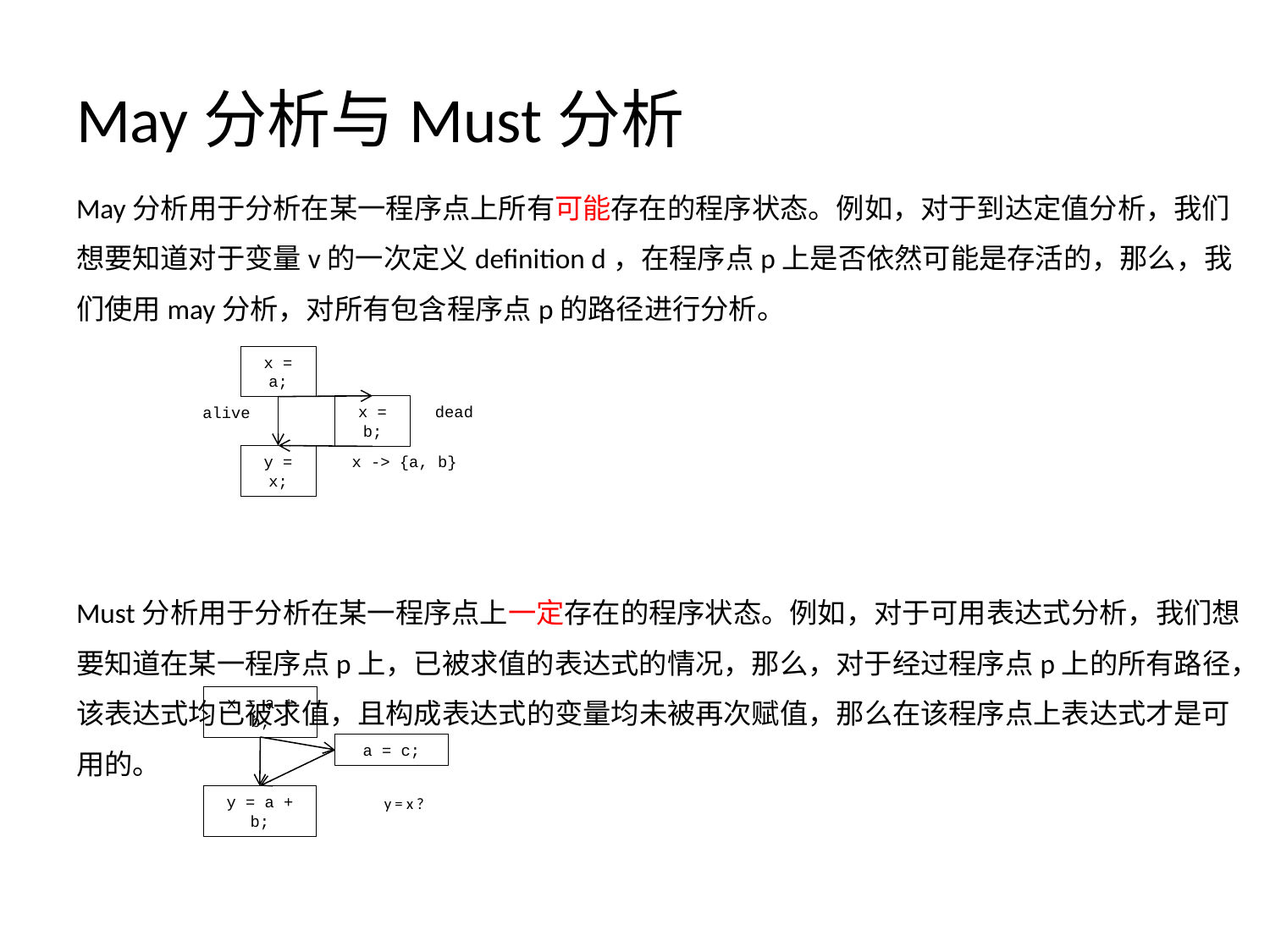

# May分析与Must分析
May分析用于分析在某一程序点上所有可能存在的程序状态。例如，对于到达定值分析，我们想要知道对于变量v的一次定义definition d，在程序点p上是否依然可能是存活的，那么，我们使用may分析，对所有包含程序点p的路径进行分析。

Must分析用于分析在某一程序点上一定存在的程序状态。例如，对于可用表达式分析，我们想要知道在某一程序点p上，已被求值的表达式的情况，那么，对于经过程序点p上的所有路径，该表达式均已被求值，且构成表达式的变量均未被再次赋值，那么在该程序点上表达式才是可用的。

x = a;
x = b;
dead
alive
y = x;
x -> {a, b}

x = a + b;
a = c;
y = a + b;
y = x ?